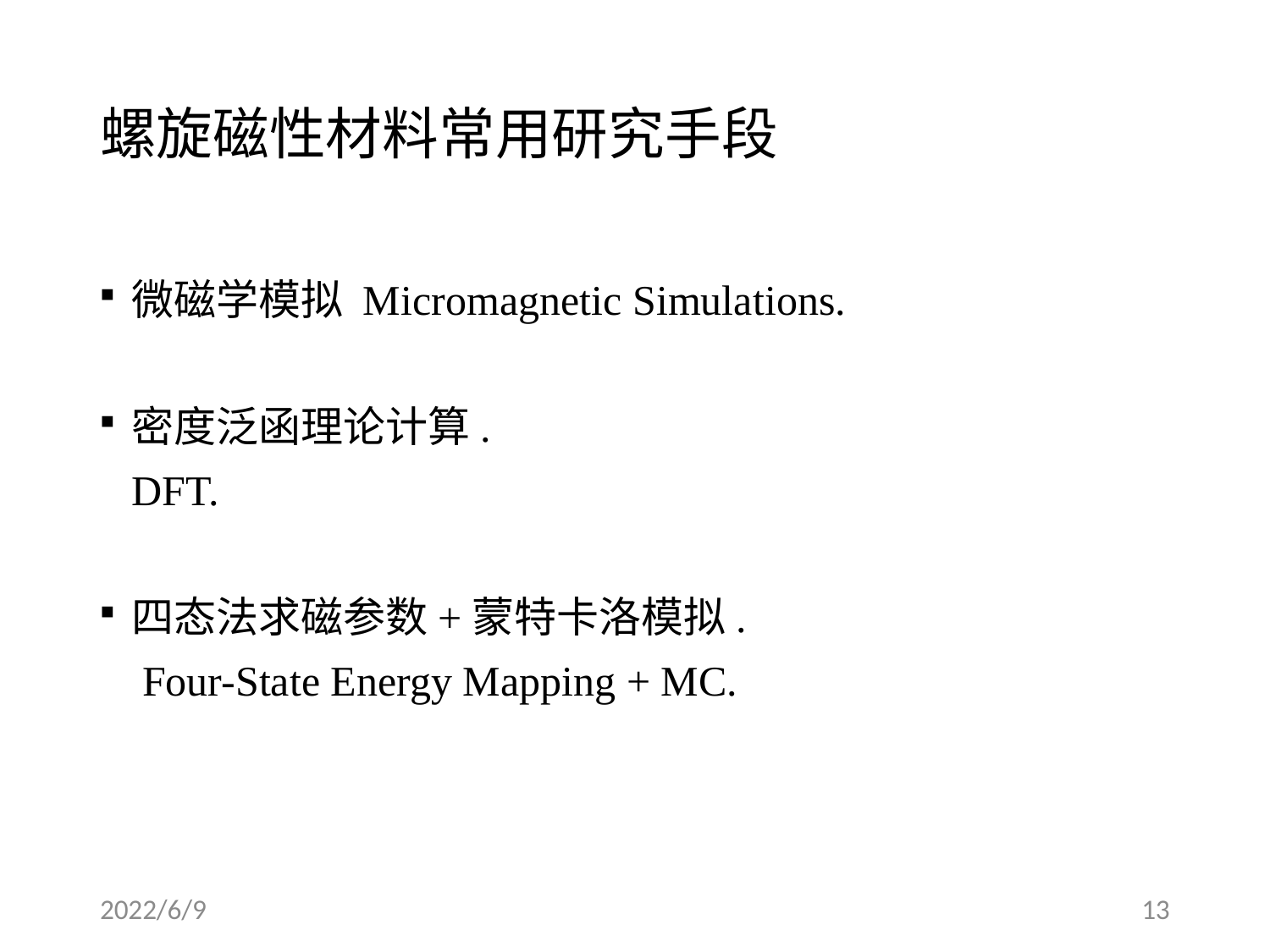

# 螺旋磁性材料常用研究手段
微磁学模拟 Micromagnetic Simulations.

密度泛函理论计算.
   DFT.

四态法求磁参数+蒙特卡洛模拟.
    Four-State Energy Mapping + MC.
2022/6/9
13